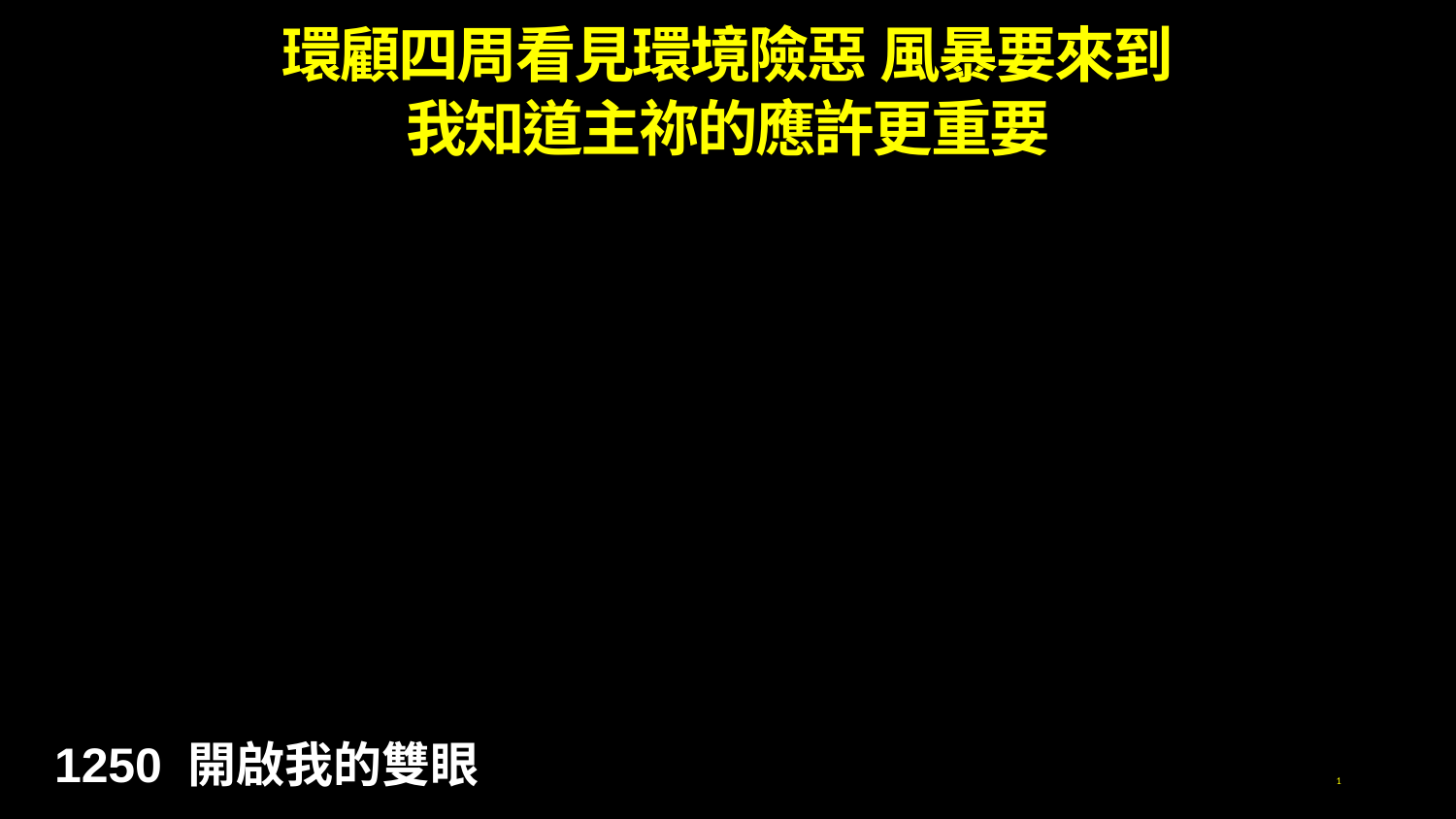

環顧四周看見環境險惡 風暴要來到
我知道主祢的應許更重要

1250 開啟我的雙眼
1